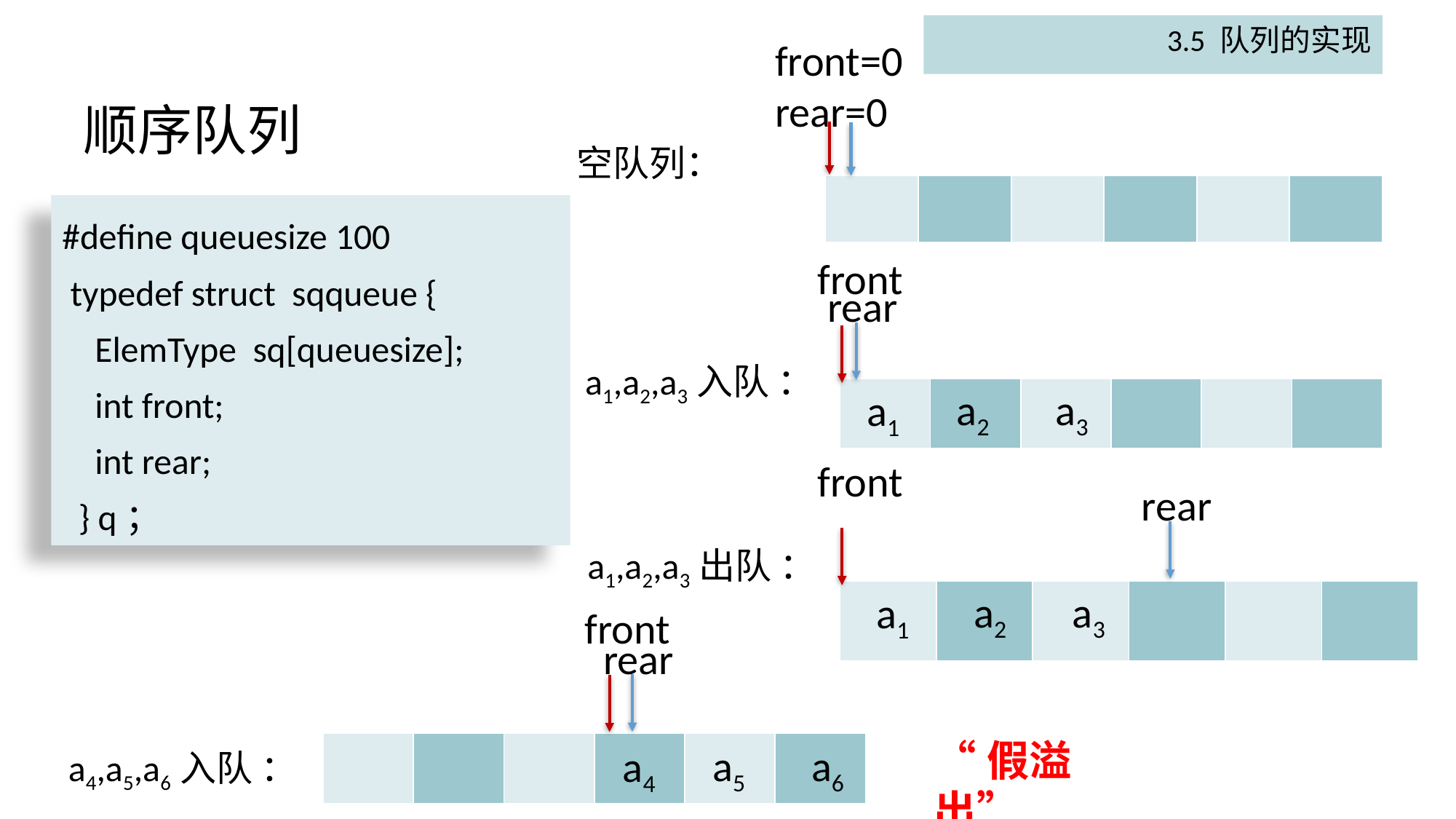

3.5 队列的实现

front=0
rear=0
# 顺序队列
空队列：
|  |  |  |  |  |  |
| --- | --- | --- | --- | --- | --- |
#define queuesize 100
 typedef struct  sqqueue {
    ElemType  sq[queuesize];
    int front;
    int rear;
  } q；
front
rear
a1,a2,a3入队 ：
a2
a3
a1
|  |  |  |  |  |  |
| --- | --- | --- | --- | --- | --- |
front
rear
a1,a2,a3出队 ：
a2
a3
a1
|  |  |  |  |  |  |
| --- | --- | --- | --- | --- | --- |
front
rear
“假溢出”
|  |  |  |  |  |  |
| --- | --- | --- | --- | --- | --- |
a5
a6
a4
a4,a5,a6入队 ：